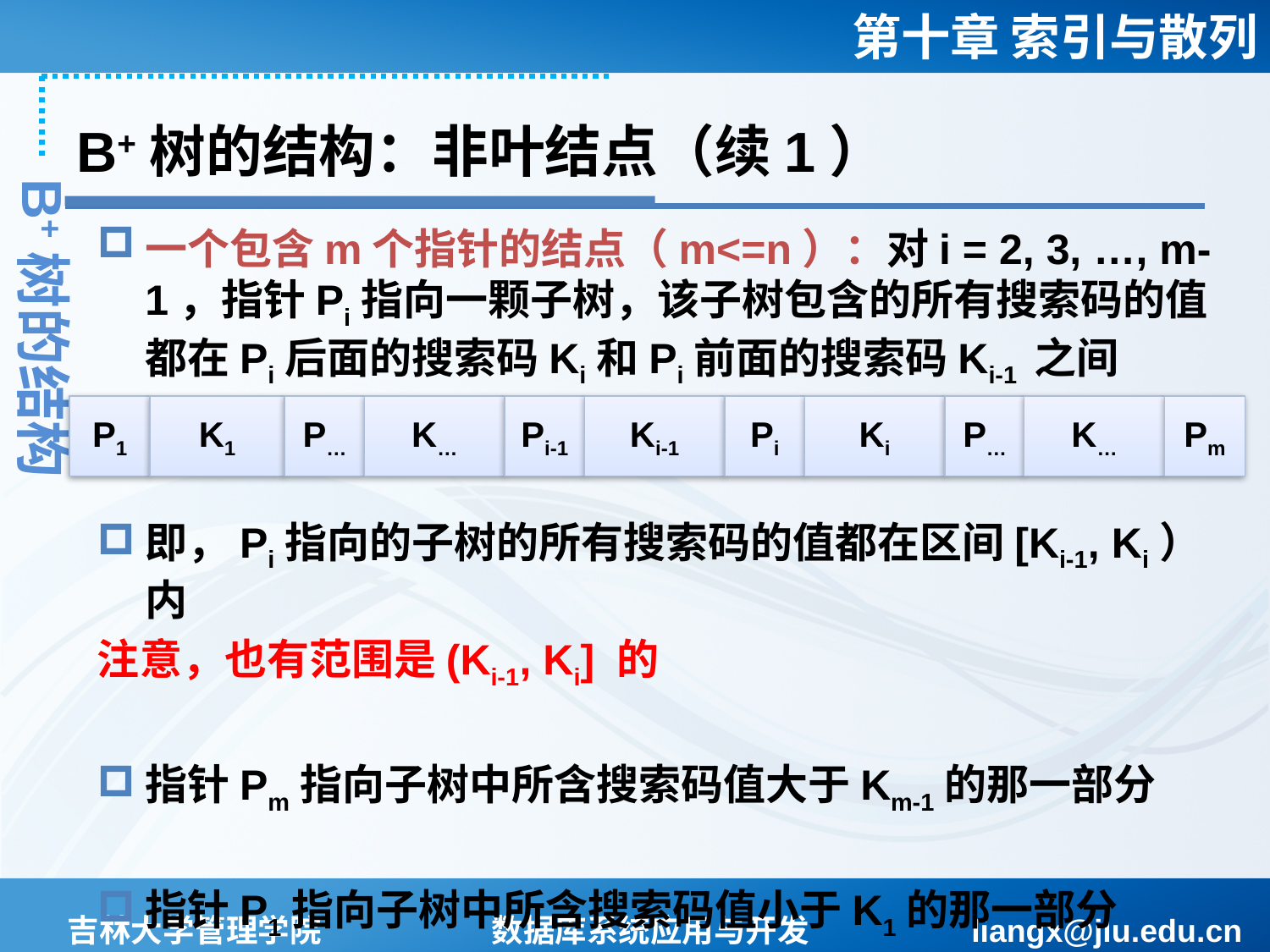

# B+树的结构：非叶结点（续1）
B+树的结构
一个包含m个指针的结点（m<=n）：对i = 2, 3, …, m-1，指针Pi指向一颗子树，该子树包含的所有搜索码的值都在Pi后面的搜索码Ki和Pi前面的搜索码Ki-1 之间

即，Pi指向的子树的所有搜索码的值都在区间[Ki-1, Ki）内
注意，也有范围是(Ki-1, Ki] 的

指针Pm指向子树中所含搜索码值大于Km-1的那一部分

指针P1指向子树中所含搜索码值小于K1的那一部分

P1
K1
P…
K…
Pi-1
Ki-1
Pi
Ki
P…
K…
Pm